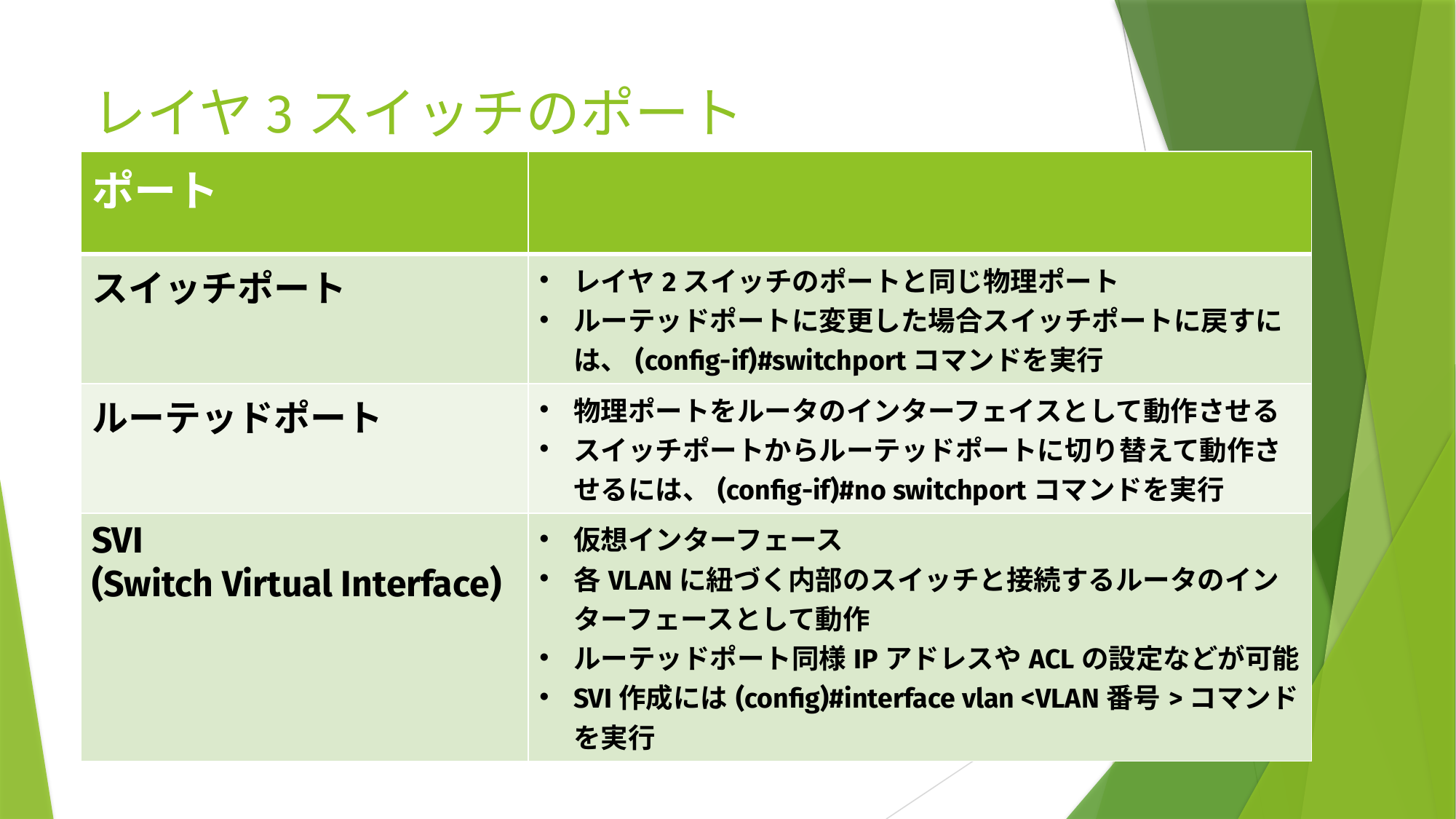

# レイヤ3スイッチのポート
| ポート |  |
| --- | --- |
| スイッチポート | レイヤ2スイッチのポートと同じ物理ポート ルーテッドポートに変更した場合スイッチポートに戻すには、(config-if)#switchportコマンドを実行 |
| ルーテッドポート | 物理ポートをルータのインターフェイスとして動作させる スイッチポートからルーテッドポートに切り替えて動作させるには、(config-if)#no switchportコマンドを実行 |
| SVI (Switch Virtual Interface) | 仮想インターフェース 各VLANに紐づく内部のスイッチと接続するルータのインターフェースとして動作 ルーテッドポート同様IPアドレスやACLの設定などが可能 SVI作成には(config)#interface vlan <VLAN番号>コマンドを実行 |